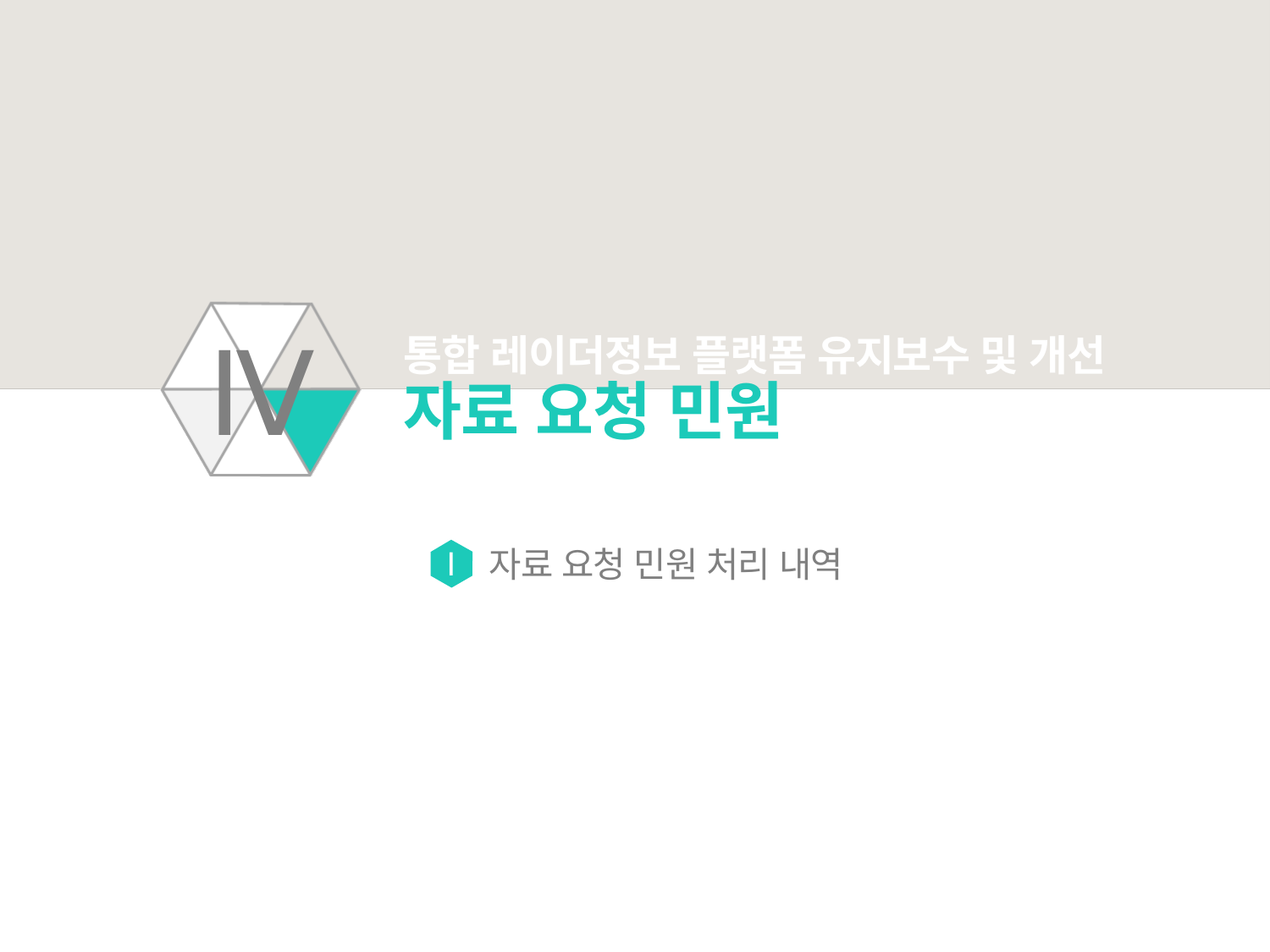

통합 레이더정보 플랫폼 유지보수 및 개선
자료 요청 민원
Ⅳ
자료 요청 민원 처리 내역
Ⅰ